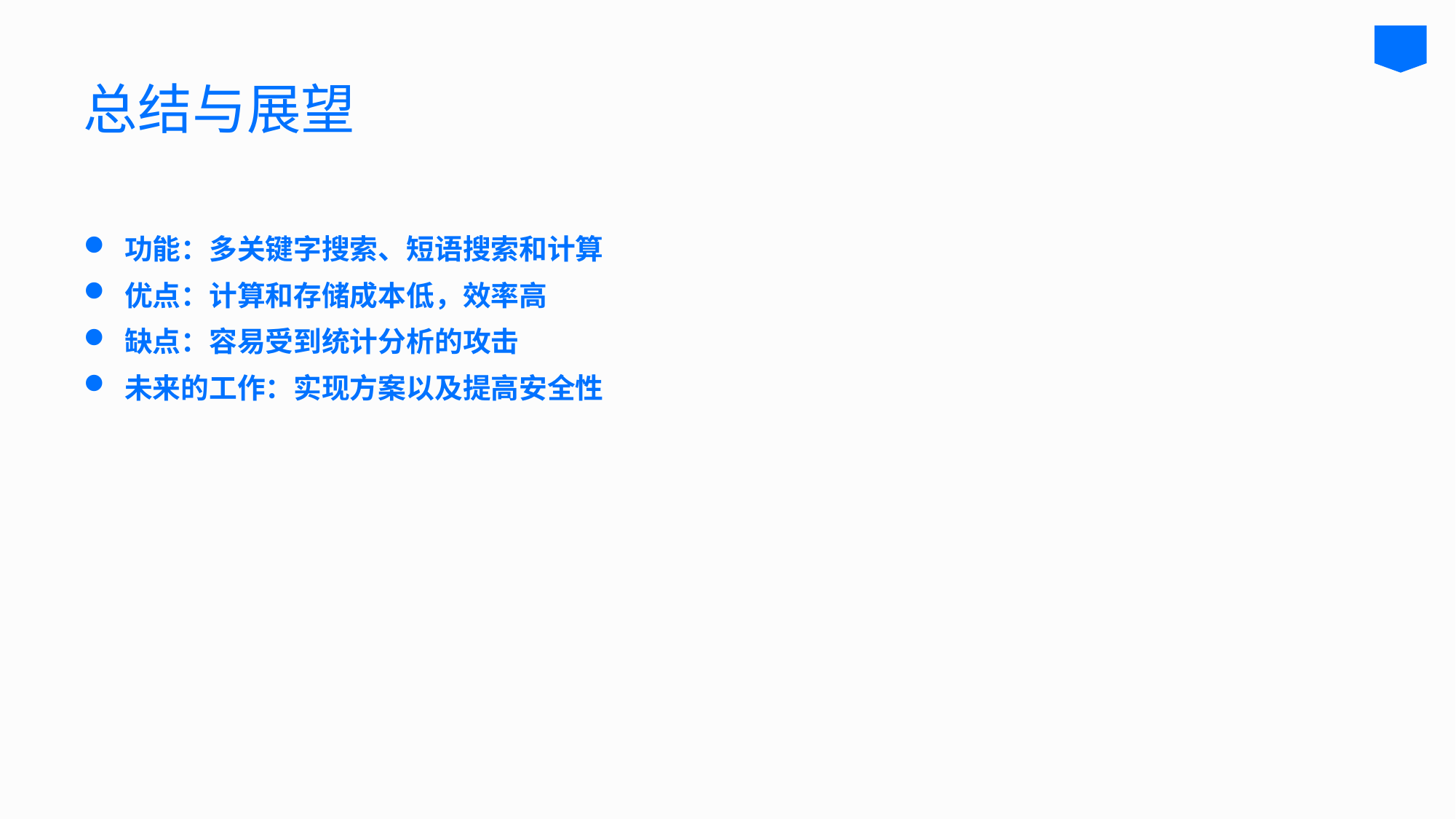

总结与展望
功能：多关键字搜索、短语搜索和计算
优点：计算和存储成本低，效率高
缺点：容易受到统计分析的攻击
未来的工作：实现方案以及提高安全性